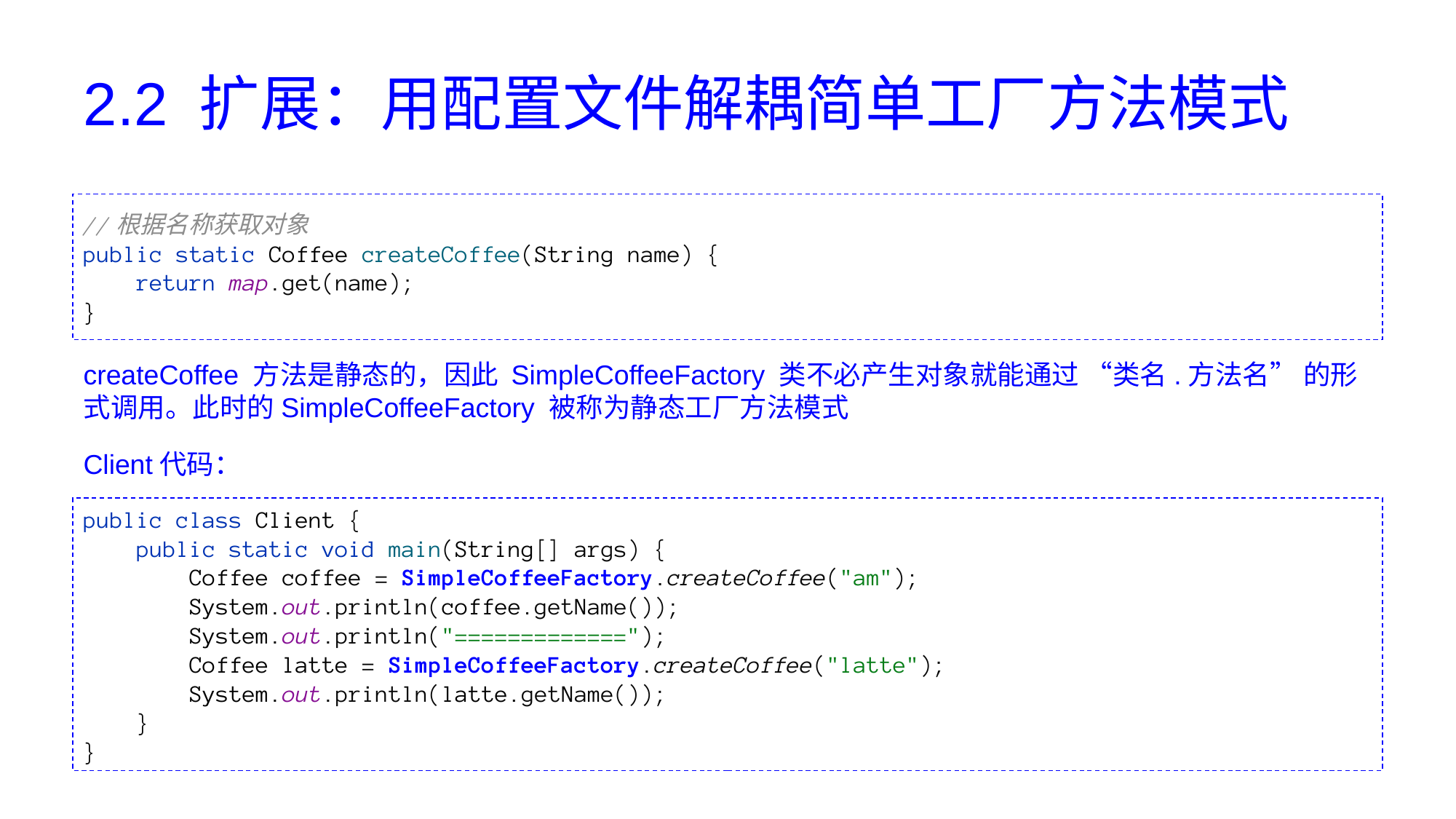

# 2.2 扩展：用配置文件解耦简单工厂方法模式
//根据名称获取对象
public static Coffee createCoffee(String name) {
    return map.get(name);
}
createCoffee 方法是静态的，因此 SimpleCoffeeFactory 类不必产生对象就能通过 “类名.方法名” 的形式调用。此时的SimpleCoffeeFactory 被称为静态工厂方法模式
Client代码：
public class Client {
    public static void main(String[] args) {
        Coffee coffee = SimpleCoffeeFactory.createCoffee("am");
        System.out.println(coffee.getName());
        System.out.println("=============");
        Coffee latte = SimpleCoffeeFactory.createCoffee("latte");
        System.out.println(latte.getName());
    }
}
25